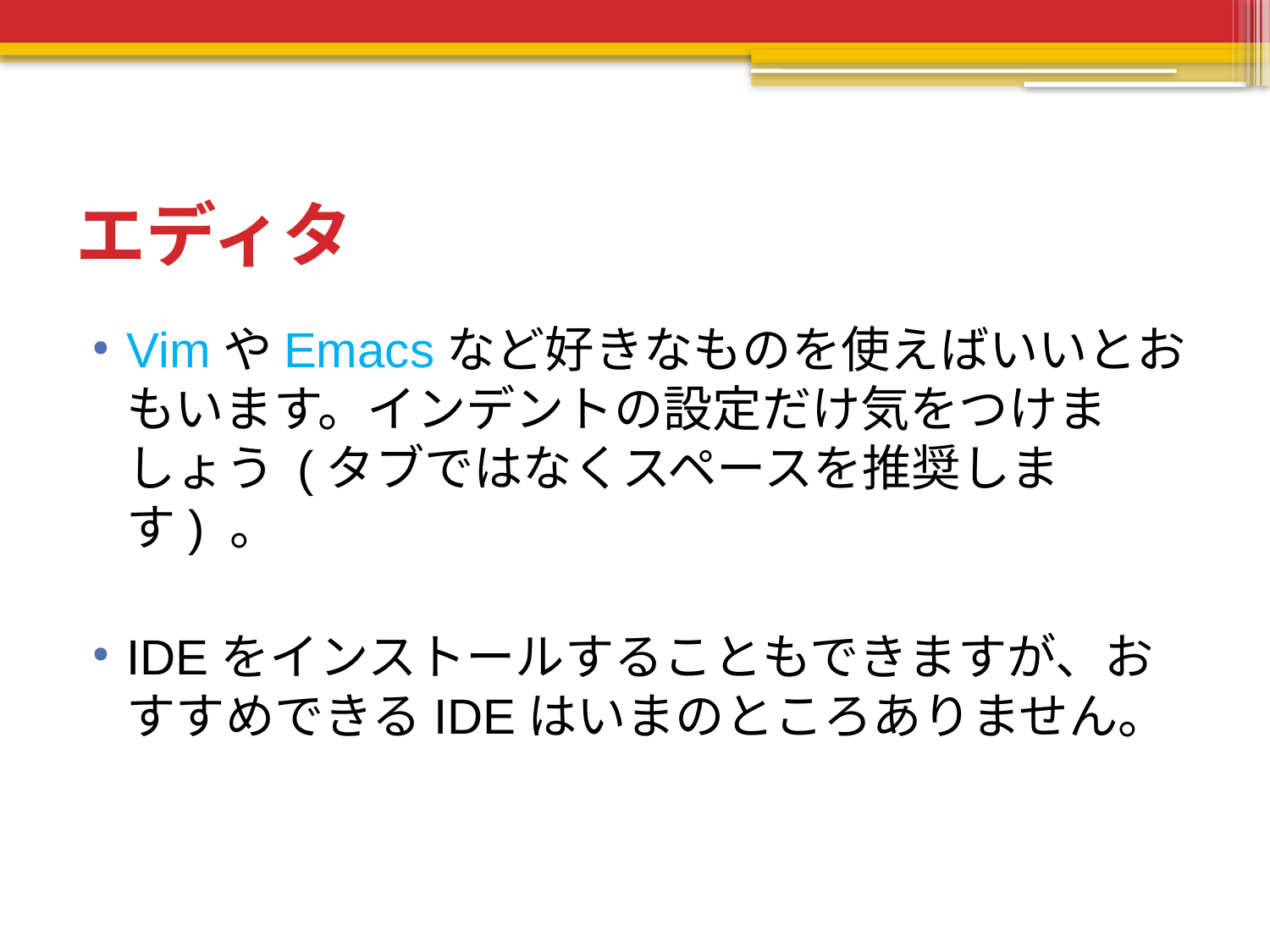

# エディタ
VimやEmacsなど好きなものを使えばいいとおもいます。インデントの設定だけ気をつけましょう (タブではなくスペースを推奨します) 。

IDEをインストールすることもできますが、おすすめできるIDEはいまのところありません。